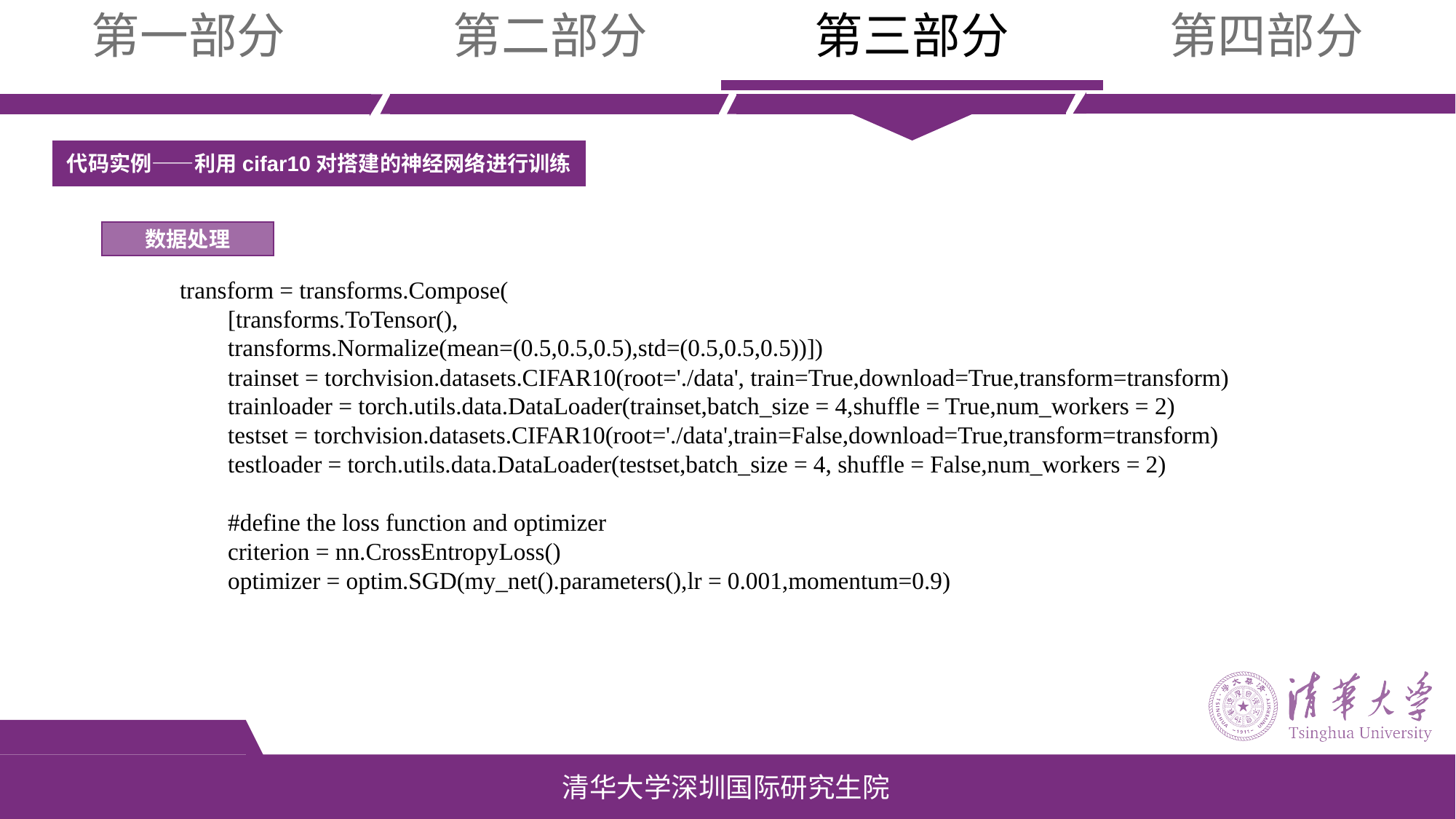

代码实例——利用cifar10对搭建的神经网络进行训练
数据处理
transform = transforms.Compose(
        [transforms.ToTensor(),
        transforms.Normalize(mean=(0.5,0.5,0.5),std=(0.5,0.5,0.5))])
        trainset = torchvision.datasets.CIFAR10(root='./data', train=True,download=True,transform=transform)
        trainloader = torch.utils.data.DataLoader(trainset,batch_size = 4,shuffle = True,num_workers = 2)
        testset = torchvision.datasets.CIFAR10(root='./data',train=False,download=True,transform=transform)
        testloader = torch.utils.data.DataLoader(testset,batch_size = 4, shuffle = False,num_workers = 2)

        #define the loss function and optimizer
        criterion = nn.CrossEntropyLoss()
        optimizer = optim.SGD(my_net().parameters(),lr = 0.001,momentum=0.9)